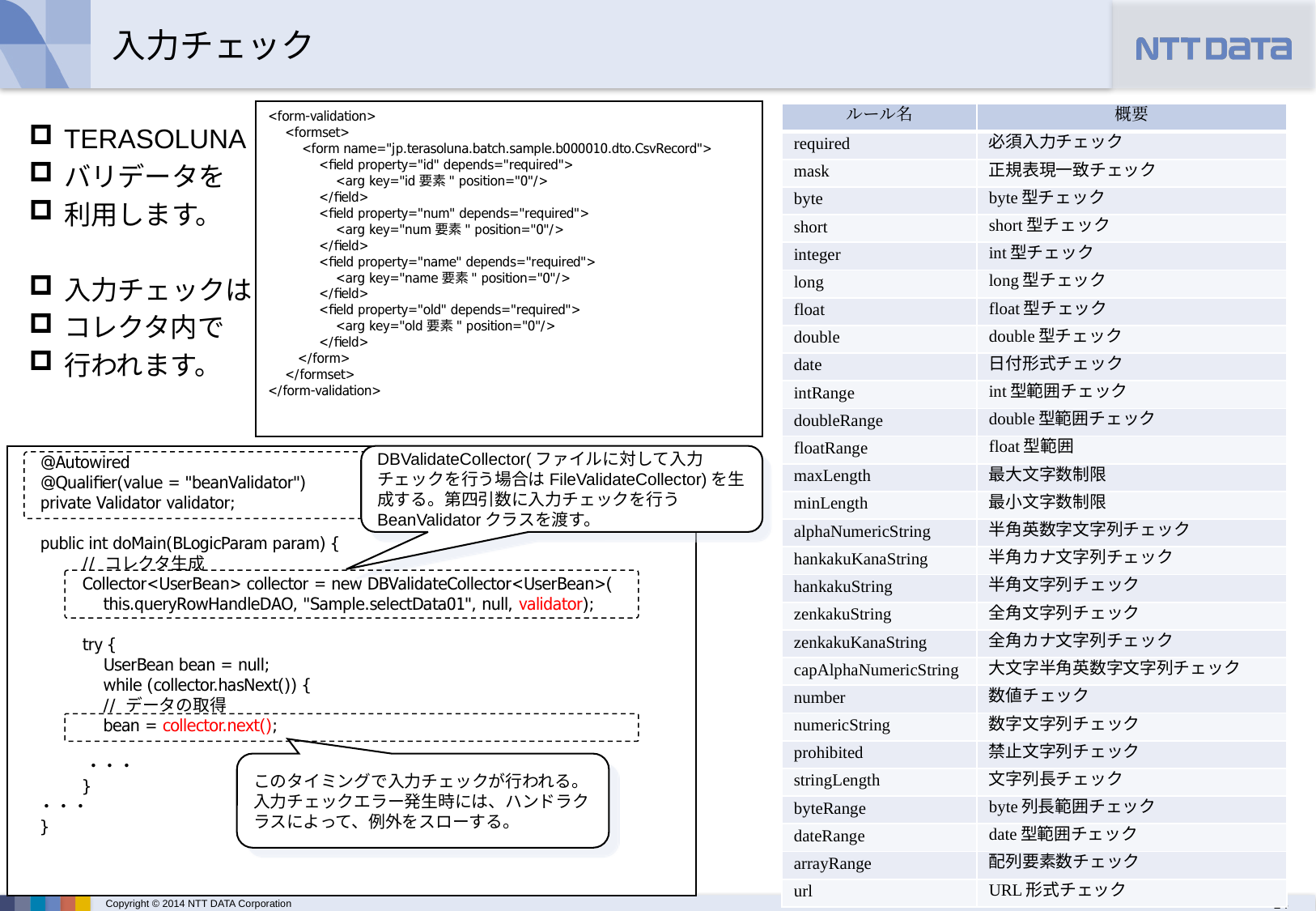

# 入力チェック
<form-validation>
    <formset>
        <form name="jp.terasoluna.batch.sample.b000010.dto.CsvRecord">
            <field property="id" depends="required">
                <arg key="id要素" position="0"/>
            </field>
            <field property="num" depends="required">
                <arg key="num要素" position="0"/>
            </field>
            <field property="name" depends="required">
                <arg key="name要素" position="0"/>
            </field>
            <field property="old" depends="required">
                <arg key="old要素" position="0"/>
            </field>
       </form>
    </formset>
</form-validation>
| ルール名 | 概要 |
| --- | --- |
| required | 必須入力チェック |
| mask | 正規表現一致チェック |
| byte | byte型チェック |
| short | short型チェック |
| integer | int型チェック |
| long | long型チェック |
| float | float型チェック |
| double | double型チェック |
| date | 日付形式チェック |
| intRange | int型範囲チェック |
| doubleRange | double型範囲チェック |
| floatRange | float型範囲 |
| maxLength | 最大文字数制限 |
| minLength | 最小文字数制限 |
| alphaNumericString | 半角英数字文字列チェック |
| hankakuKanaString | 半角カナ文字列チェック |
| hankakuString | 半角文字列チェック |
| zenkakuString | 全角文字列チェック |
| zenkakuKanaString | 全角カナ文字列チェック |
| capAlphaNumericString | 大文字半角英数字文字列チェック |
| number | 数値チェック |
| numericString | 数字文字列チェック |
| prohibited | 禁止文字列チェック |
| stringLength | 文字列長チェック |
| byteRange | byte列長範囲チェック |
| dateRange | date型範囲チェック |
| arrayRange | 配列要素数チェック |
| url | URL形式チェック |
TERASOLUNAの
バリデータを
利用します。

入力チェックは
コレクタ内で
行われます。

    @Autowired
    @Qualifier(value = "beanValidator")
    private Validator validator;

    public int doMain(BLogicParam param) {
            // コレクタ生成
            Collector<UserBean> collector = new DBValidateCollector<UserBean>(
                this.queryRowHandleDAO, "Sample.selectData01", null, validator);

            try {
                UserBean bean = null;
                while (collector.hasNext()) {
                // データの取得
                bean = collector.next();

                ・・・
            }
    ・・・
    }
DBValidateCollector(ファイルに対して入力チェックを行う場合はFileValidateCollector)を生成する。第四引数に入力チェックを行うBeanValidatorクラスを渡す。

このタイミングで入力チェックが行われる。
入力チェックエラー発生時には、ハンドラクラスによって、例外をスローする。